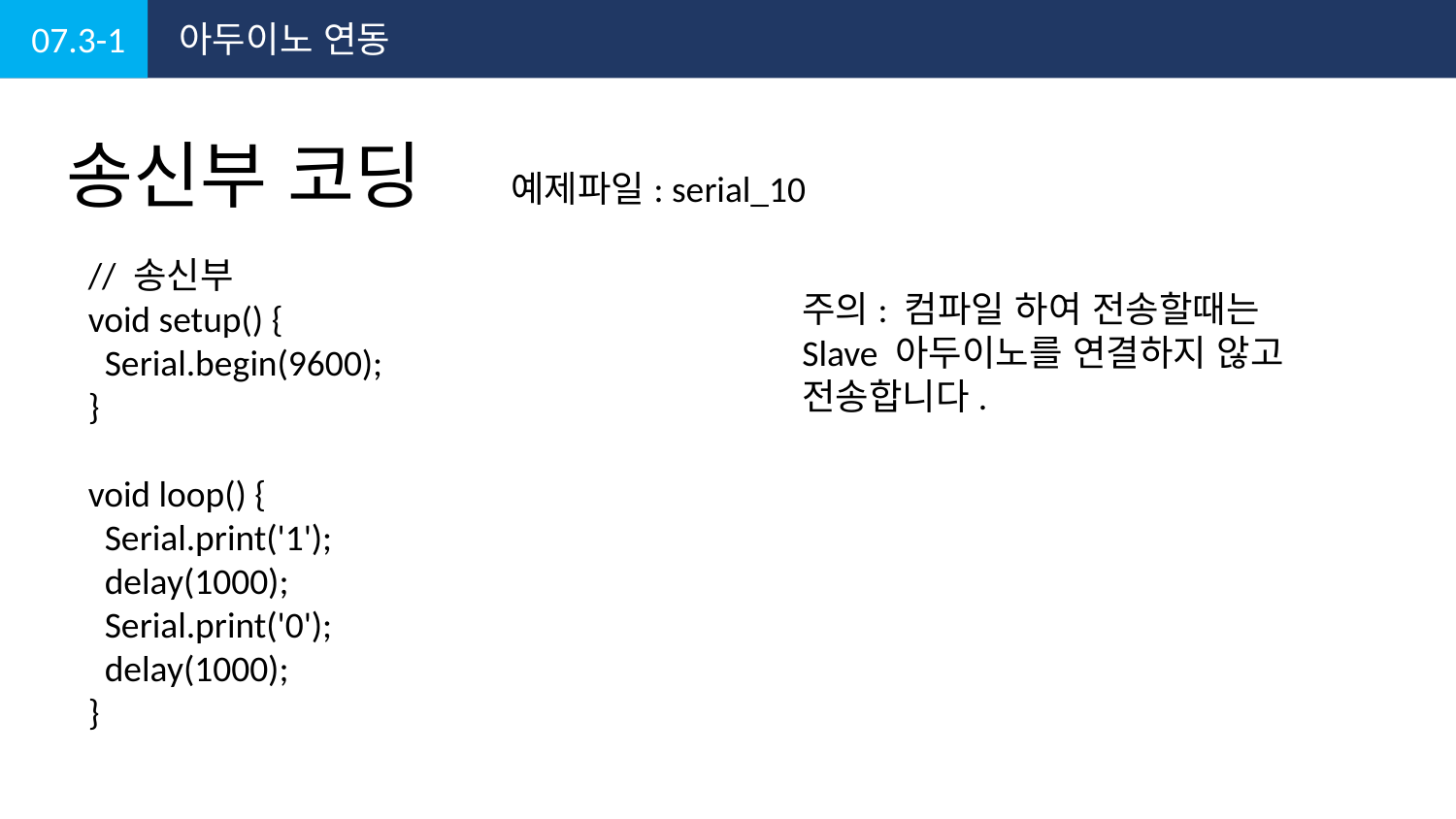

07.3-1
아두이노 연동
송신부 코딩
예제파일: serial_10
// 송신부
void setup() {
  Serial.begin(9600);
}

void loop() {
  Serial.print('1');
  delay(1000);
  Serial.print('0');
  delay(1000);
}
주의: 컴파일 하여 전송할때는 Slave 아두이노를 연결하지 않고 전송합니다.